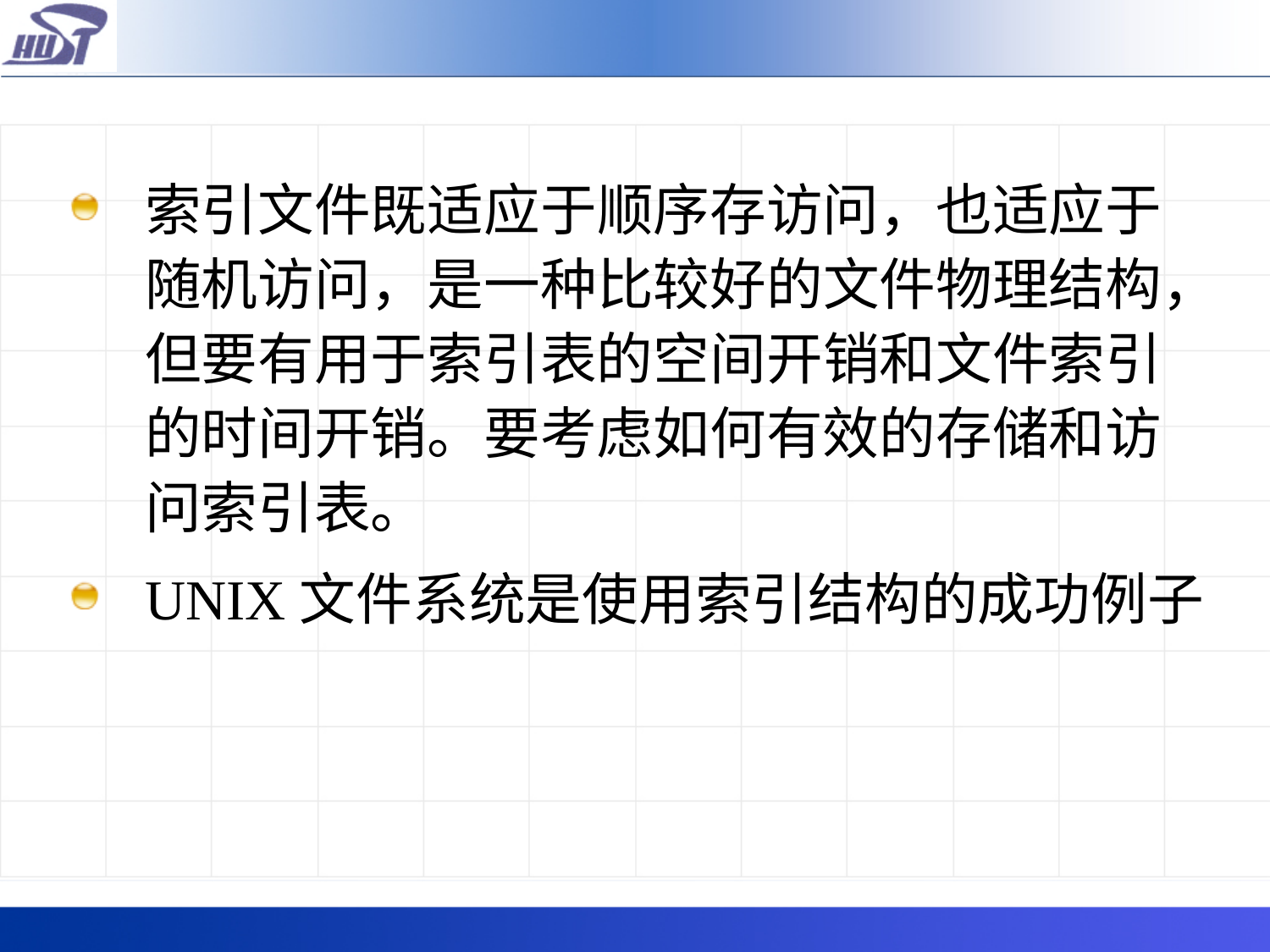

索引文件既适应于顺序存访问，也适应于随机访问，是一种比较好的文件物理结构，但要有用于索引表的空间开销和文件索引的时间开销。要考虑如何有效的存储和访问索引表。
UNIX文件系统是使用索引结构的成功例子